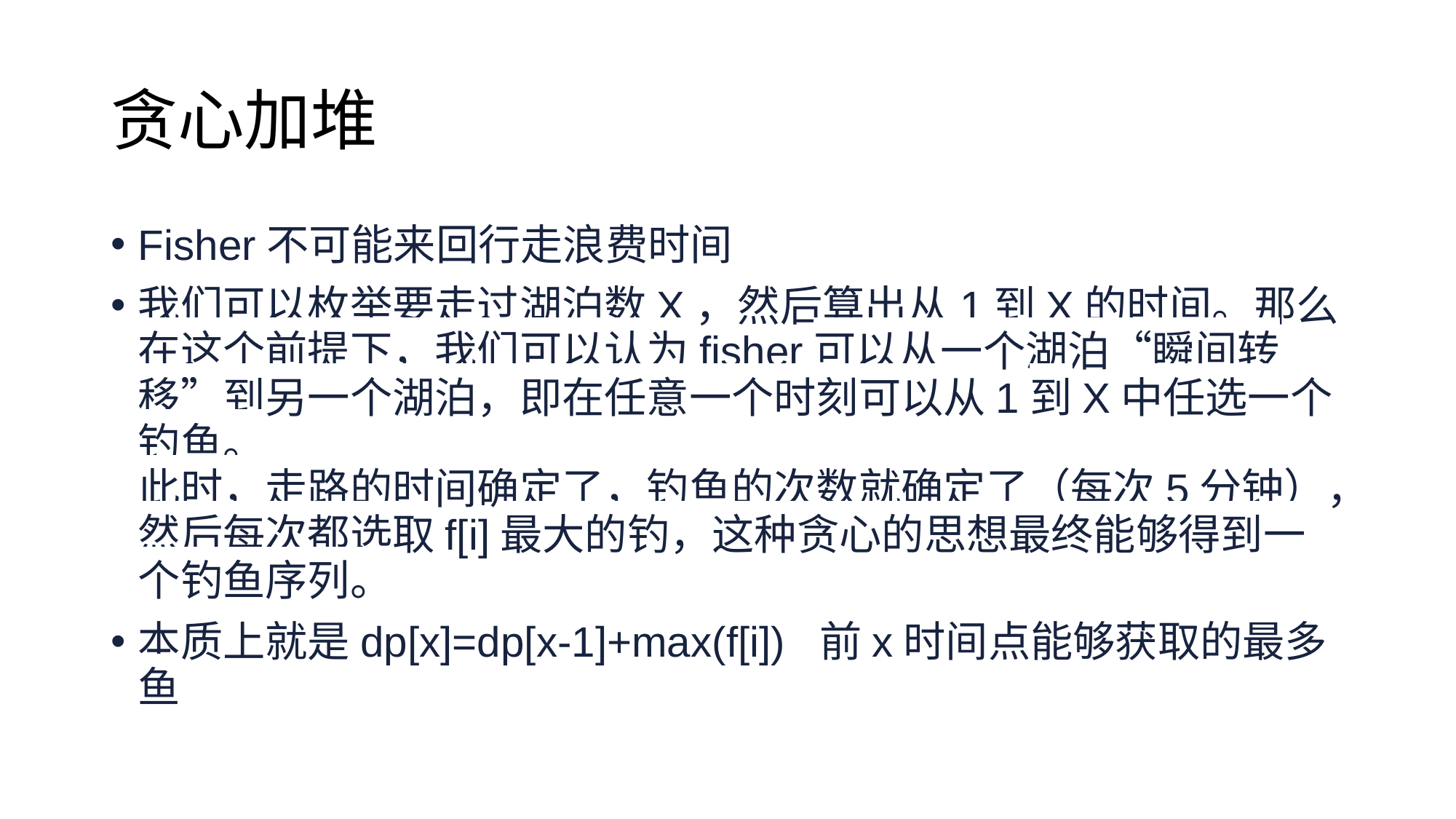

# 贪心加堆
Fisher不可能来回行走浪费时间
我们可以枚举要走过湖泊数X，然后算出从1到X的时间。那么在这个前提下，我们可以认为fisher可以从一个湖泊“瞬间转移”到另一个湖泊，即在任意一个时刻可以从1到X中任选一个钓鱼。
此时，走路的时间确定了，钓鱼的次数就确定了（每次5分钟），然后每次都选取f[i]最大的钓，这种贪心的思想最终能够得到一个钓鱼序列。
本质上就是dp[x]=dp[x-1]+max(f[i])  前x时间点能够获取的最多鱼